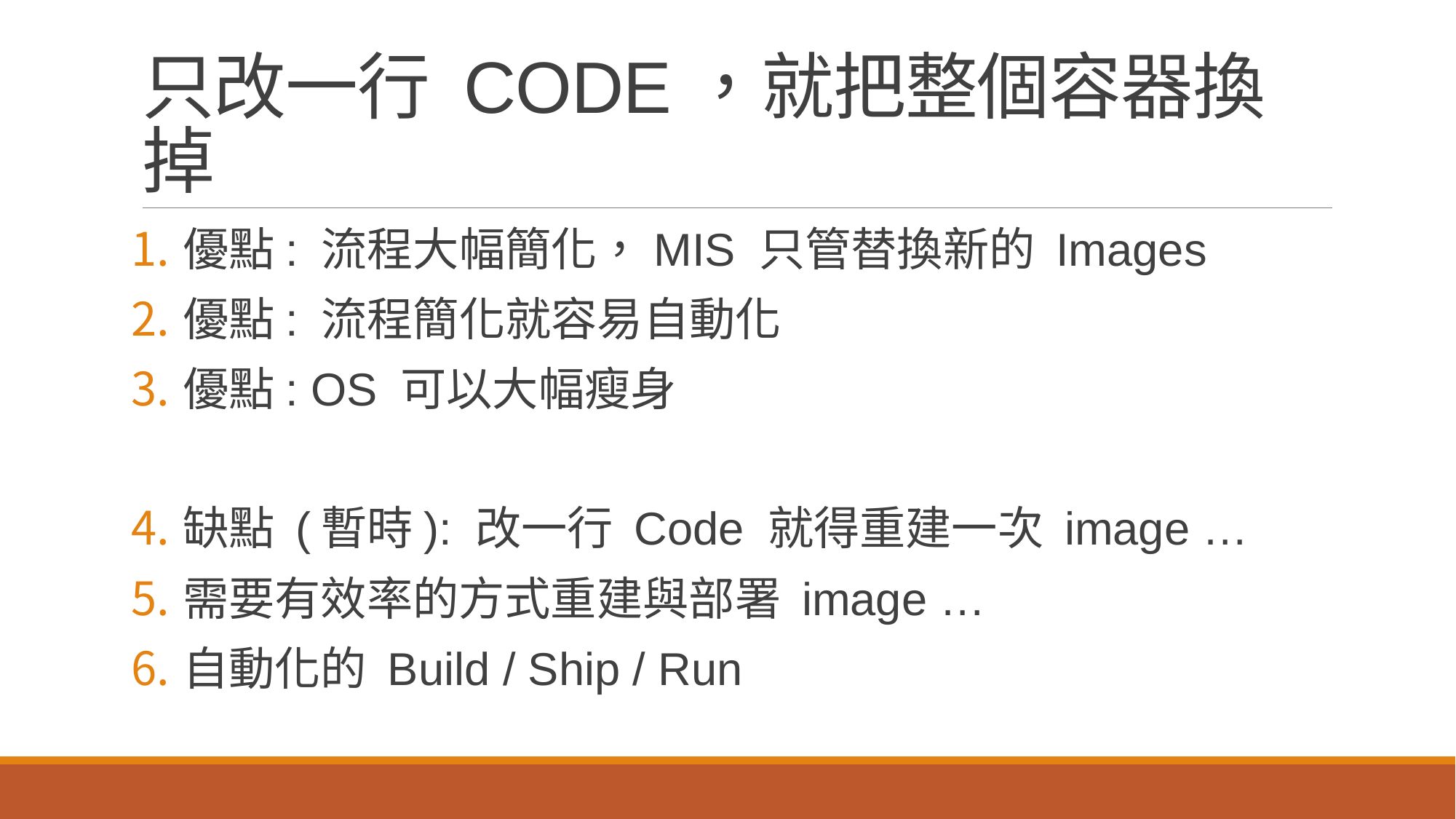

# 只改一行 CODE，就把整個容器換掉
優點: 流程大幅簡化，MIS 只管替換新的 Images
優點: 流程簡化就容易自動化
優點: OS 可以大幅瘦身

缺點 (暫時): 改一行 Code 就得重建一次 image …
需要有效率的方式重建與部署 image …
自動化的 Build / Ship / Run